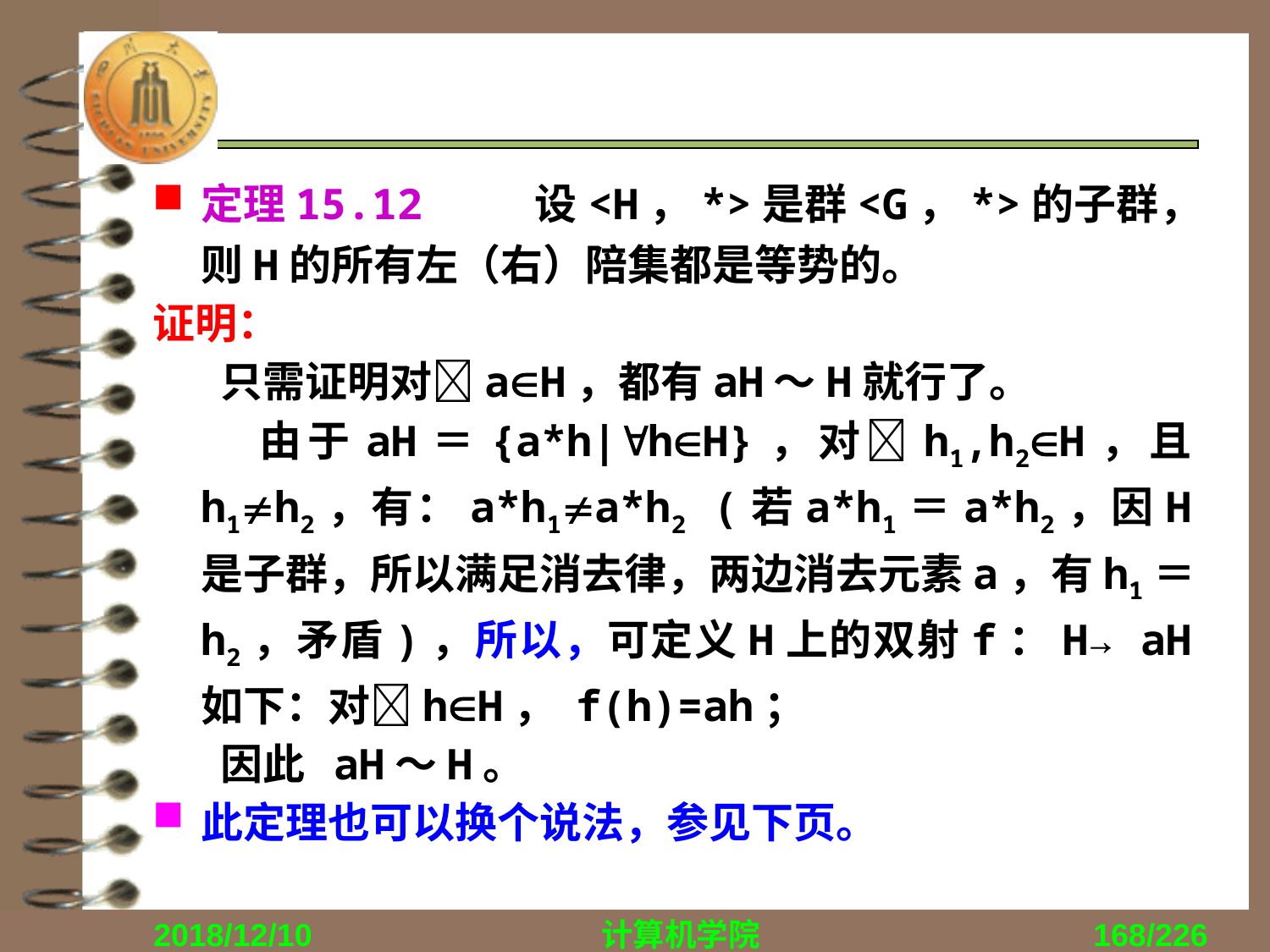

#
定理15.12    设<H，*>是群<G，*>的子群，则H的所有左（右）陪集都是等势的。
证明：
      只需证明对∀a∈H，都有aH～H就行了。
      由于aH＝{a*h|∀h∈H}，对∀h1,h2∈H，且h1≠h2，有：a*h1≠a*h2 (若a*h1＝a*h2，因H是子群，所以满足消去律，两边消去元素a，有h1＝h2，矛盾)，所以，可定义H上的双射f：H→ aH如下：对∀h∈H， f(h)=ah；
      因此  aH～H。
此定理也可以换个说法，参见下页。
2018/12/10
计算机学院
168/226